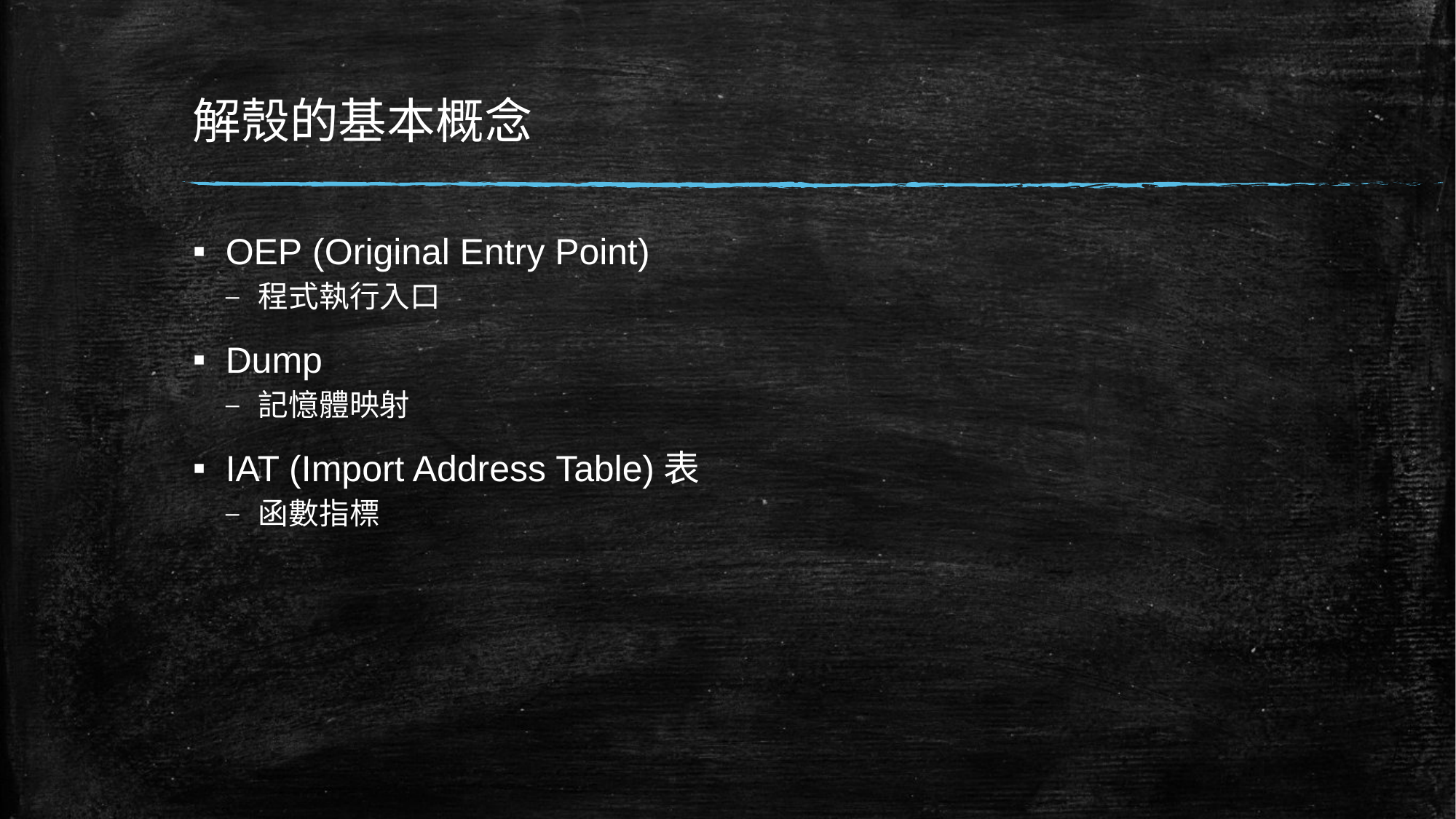

# 解殼的基本概念
OEP (Original Entry Point)
程式執行入口
Dump
記憶體映射
IAT (Import Address Table)表
函數指標